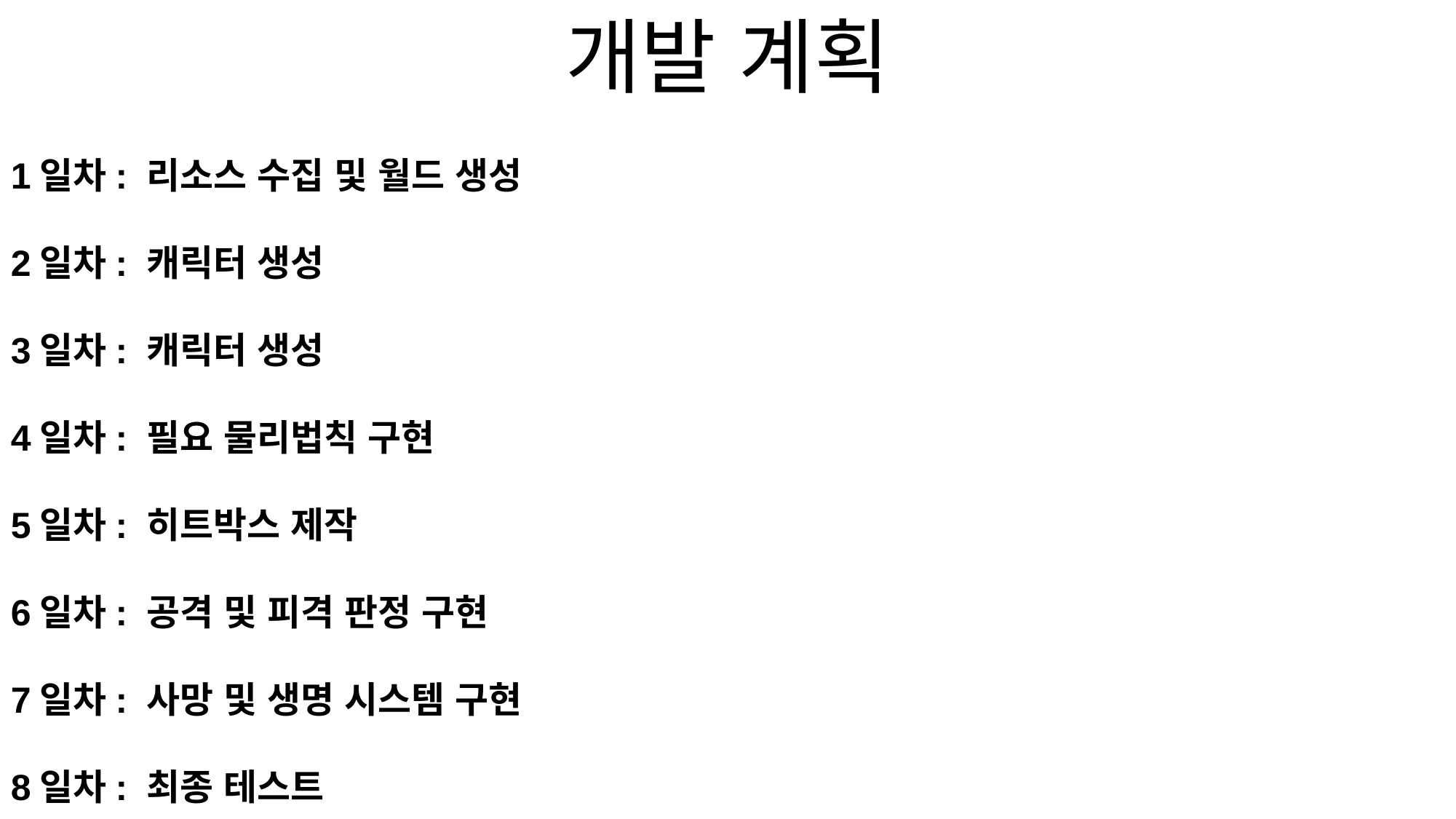

개발 계획
1일차: 리소스 수집 및 월드 생성

2일차: 캐릭터 생성

3일차: 캐릭터 생성

4일차: 필요 물리법칙 구현

5일차: 히트박스 제작

6일차: 공격 및 피격 판정 구현

7일차: 사망 및 생명 시스템 구현

8일차: 최종 테스트